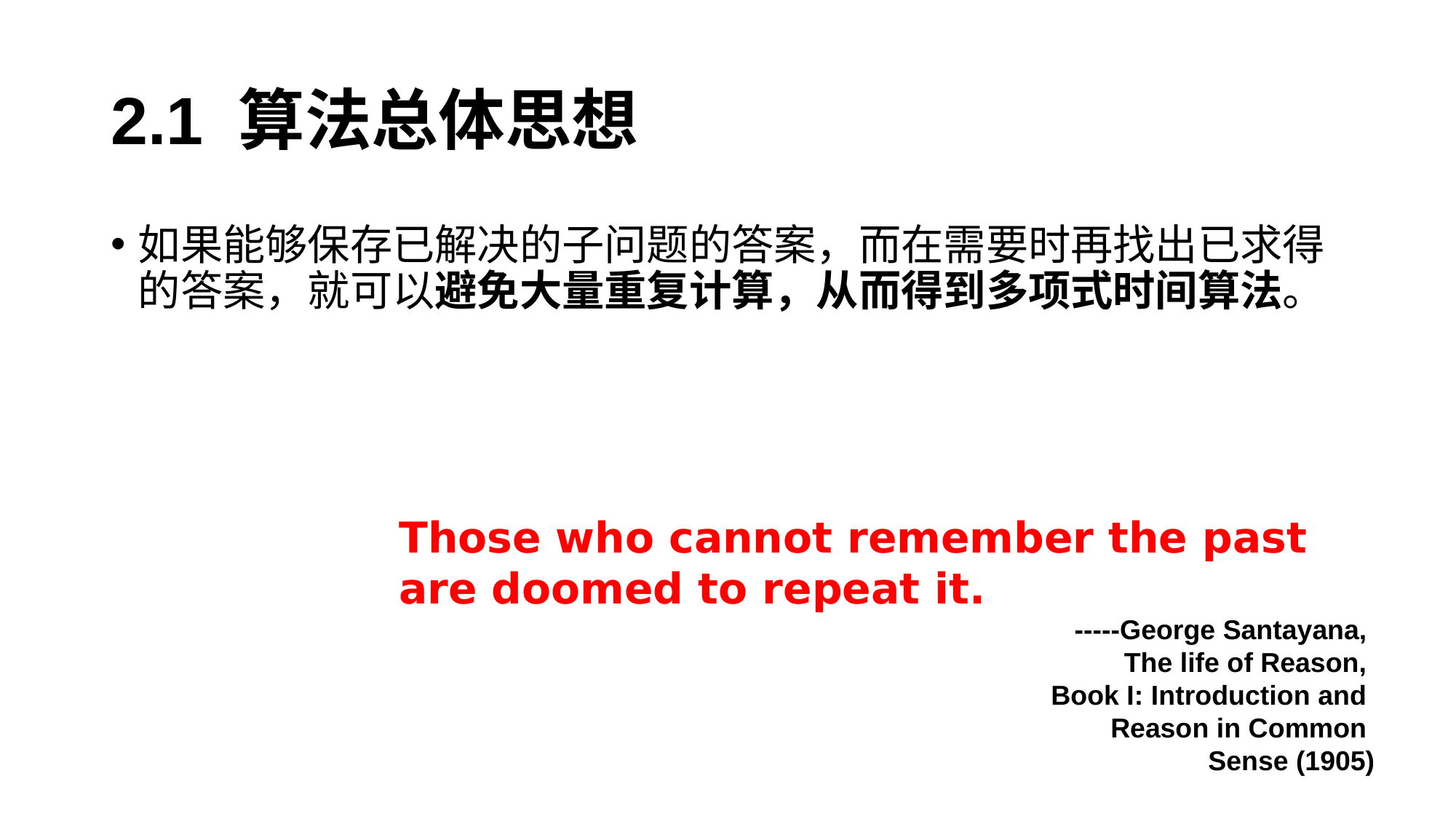

# 2.1 算法总体思想
如果能够保存已解决的子问题的答案，而在需要时再找出已求得的答案，就可以避免大量重复计算，从而得到多项式时间算法。

Those who cannot remember the past are doomed to repeat it.
-----George Santayana,
The life of Reason,
Book I: Introduction and
Reason in Common
Sense (1905)